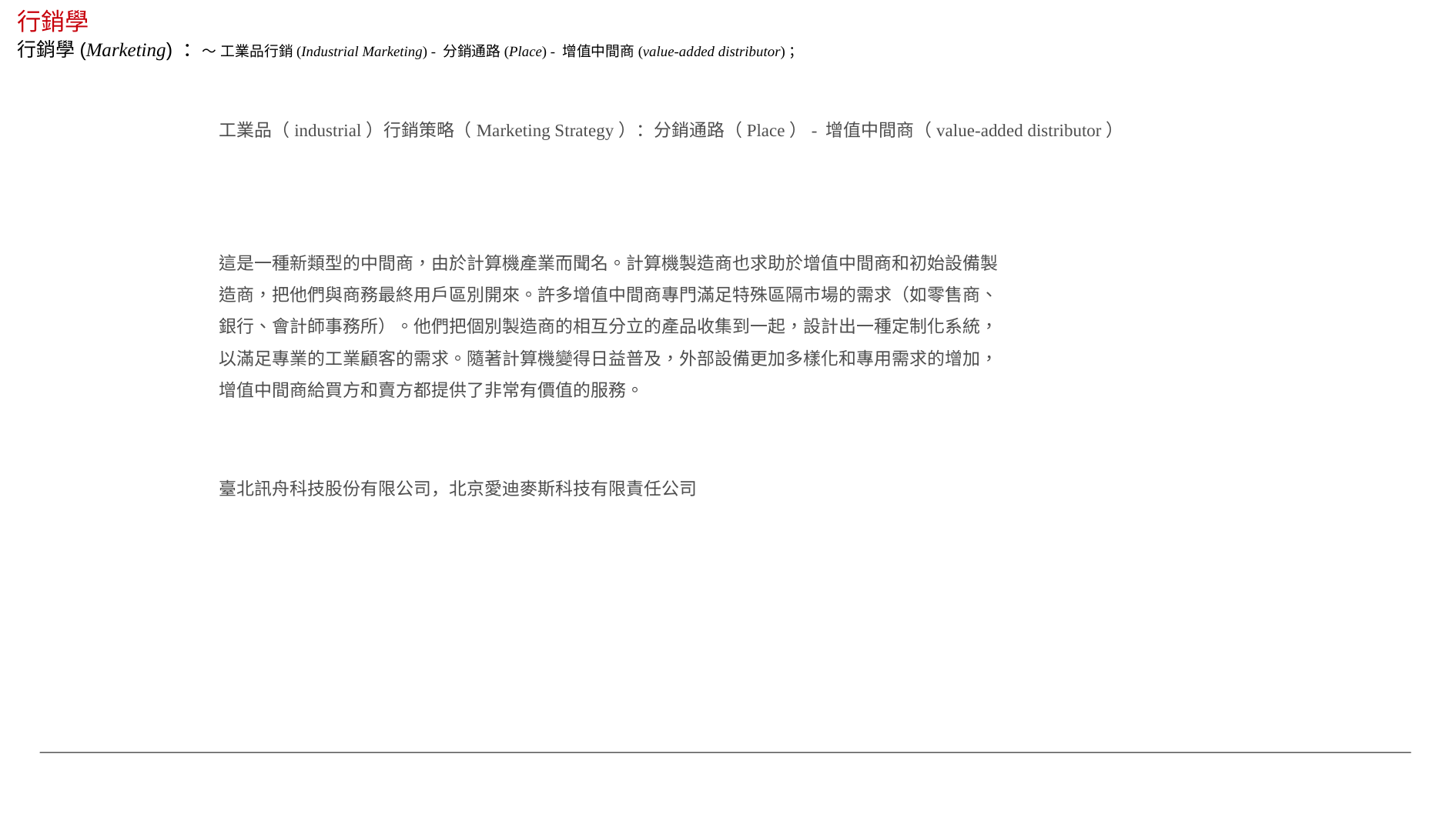

行銷學
行銷學(Marketing) ：～ 工業品行銷(Industrial Marketing) - 分銷通路(Place) - 增值中間商(value-added distributor)；
工業品（industrial）行銷策略（Marketing Strategy）：分銷通路（Place）- 增值中間商（value-added distributor）
這是一種新類型的中間商，由於計算機產業而聞名。計算機製造商也求助於增值中間商和初始設備製造商，把他們與商務最終用戶區別開來。許多增值中間商專門滿足特殊區隔市場的需求（如零售商、銀行、會計師事務所）。他們把個別製造商的相互分立的產品收集到一起，設計出一種定制化系統，以滿足專業的工業顧客的需求。隨著計算機變得日益普及，外部設備更加多樣化和專用需求的增加，增值中間商給買方和賣方都提供了非常有價值的服務。
臺北訊舟科技股份有限公司，北京愛迪麥斯科技有限責任公司